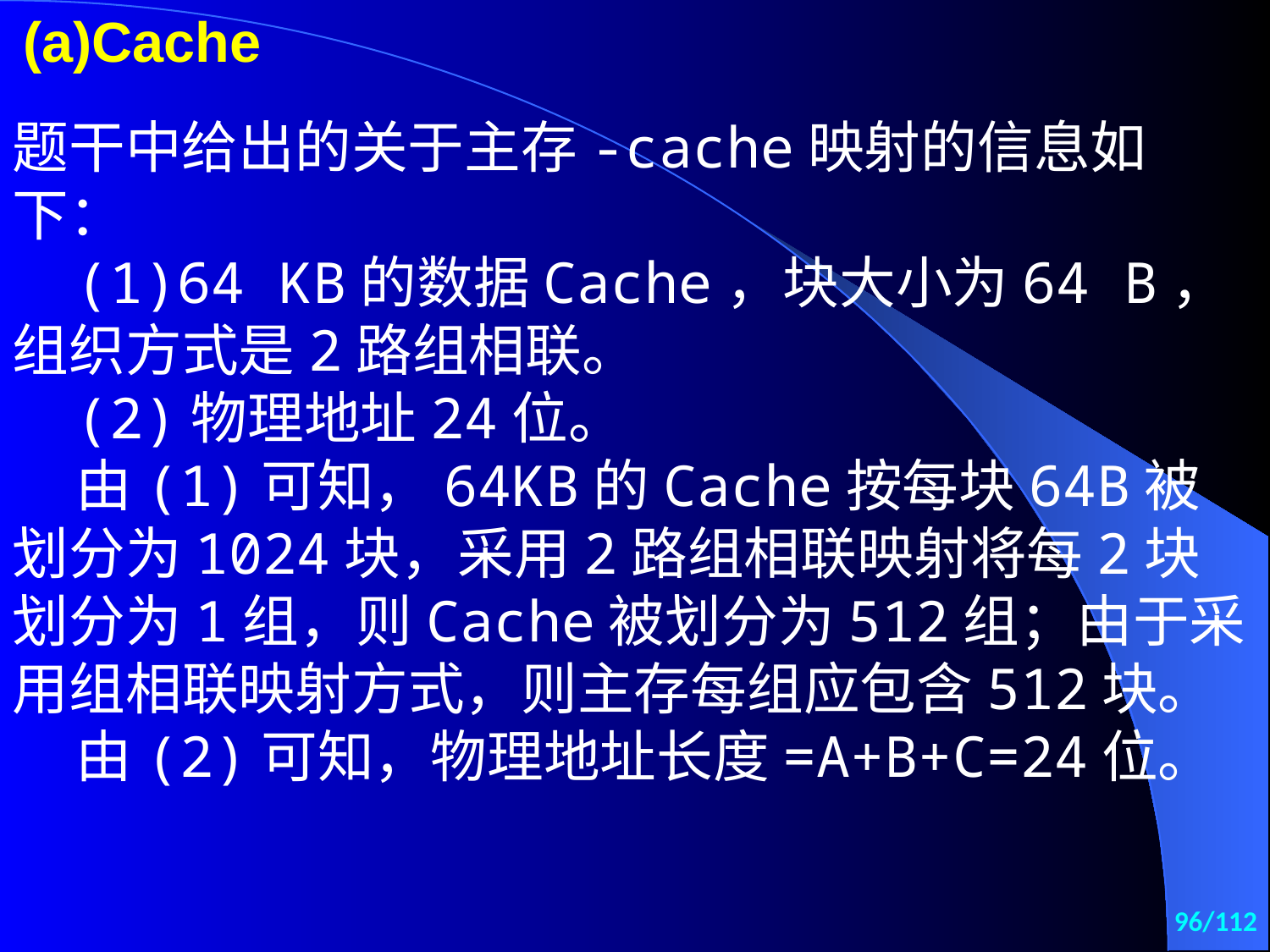

(a)Cache
题干中给出的关于主存-cache映射的信息如下：
(1)64 KB的数据Cache，块大小为64 B，组织方式是2路组相联。
(2)物理地址24位。
由(1)可知，64KB的Cache按每块64B被划分为1024块，采用2路组相联映射将每2块划分为1组，则Cache被划分为512组；由于采用组相联映射方式，则主存每组应包含512块。
由(2)可知，物理地址长度=A+B+C=24位。

96/112